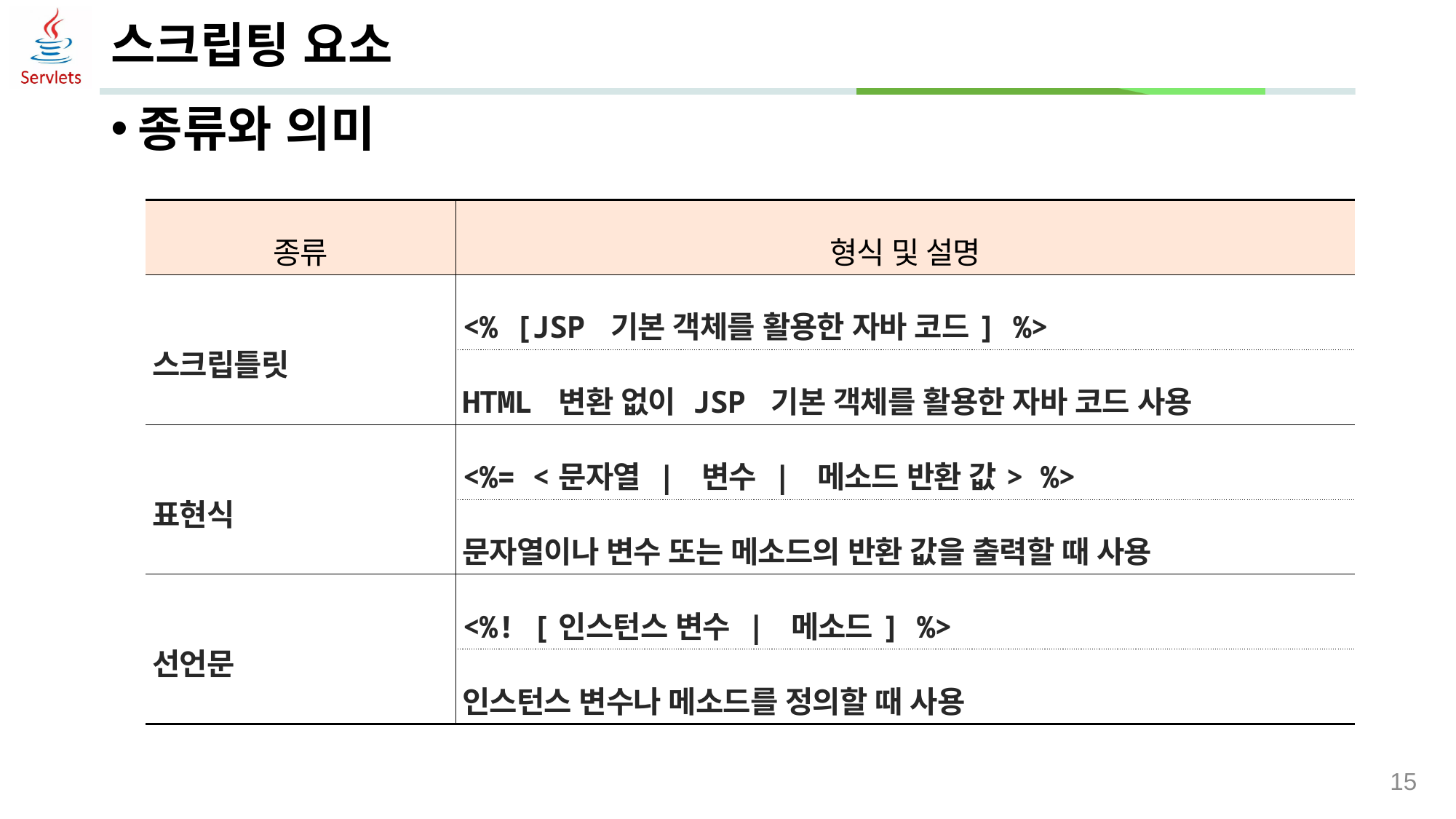

# 스크립팅 요소
종류와 의미
| 종류 | 형식 및 설명 |
| --- | --- |
| 스크립틀릿 | <% [JSP 기본 객체를 활용한 자바 코드] %> |
|  | HTML 변환 없이 JSP 기본 객체를 활용한 자바 코드 사용 |
| 표현식 | <%= <문자열 | 변수 | 메소드 반환 값> %> |
|  | 문자열이나 변수 또는 메소드의 반환 값을 출력할 때 사용 |
| 선언문 | <%! [인스턴스 변수 | 메소드] %> |
|  | 인스턴스 변수나 메소드를 정의할 때 사용 |
15